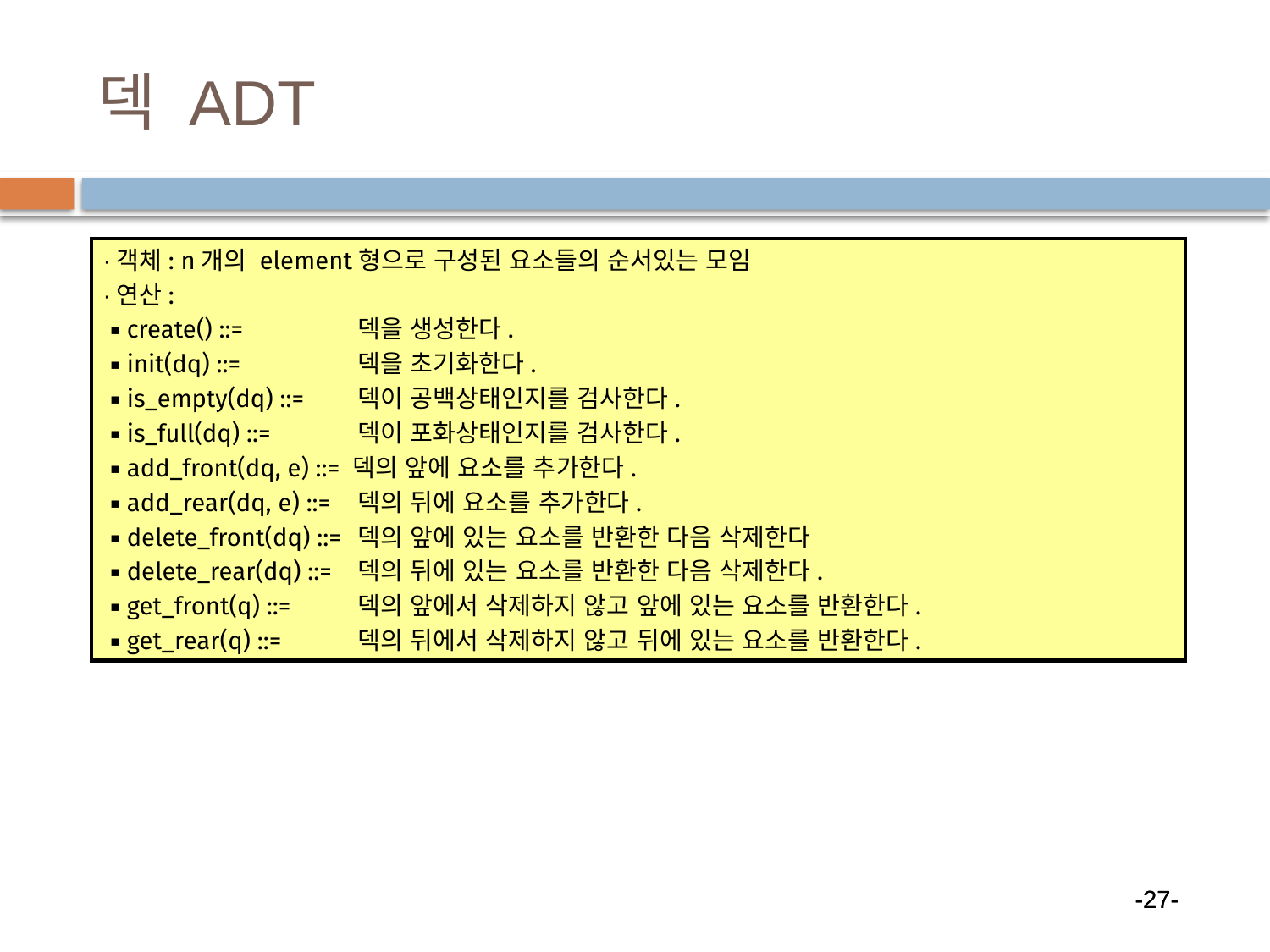

# 덱 ADT
∙객체: n개의 element형으로 구성된 요소들의 순서있는 모임
∙연산:
 ▪ create() ::=	덱을 생성한다.
 ▪ init(dq) ::=	덱을 초기화한다.
 ▪ is_empty(dq) ::=  	덱이 공백상태인지를 검사한다.
 ▪ is_full(dq) ::=	덱이 포화상태인지를 검사한다.
 ▪ add_front(dq, e) ::= 덱의 앞에 요소를 추가한다.
 ▪ add_rear(dq, e) ::= 	덱의 뒤에 요소를 추가한다.
 ▪ delete_front(dq) ::=	덱의 앞에 있는 요소를 반환한 다음 삭제한다
 ▪ delete_rear(dq) ::=	덱의 뒤에 있는 요소를 반환한 다음 삭제한다.
 ▪ get_front(q) ::= 	덱의 앞에서 삭제하지 않고 앞에 있는 요소를 반환한다.
 ▪ get_rear(q) ::= 	덱의 뒤에서 삭제하지 않고 뒤에 있는 요소를 반환한다.